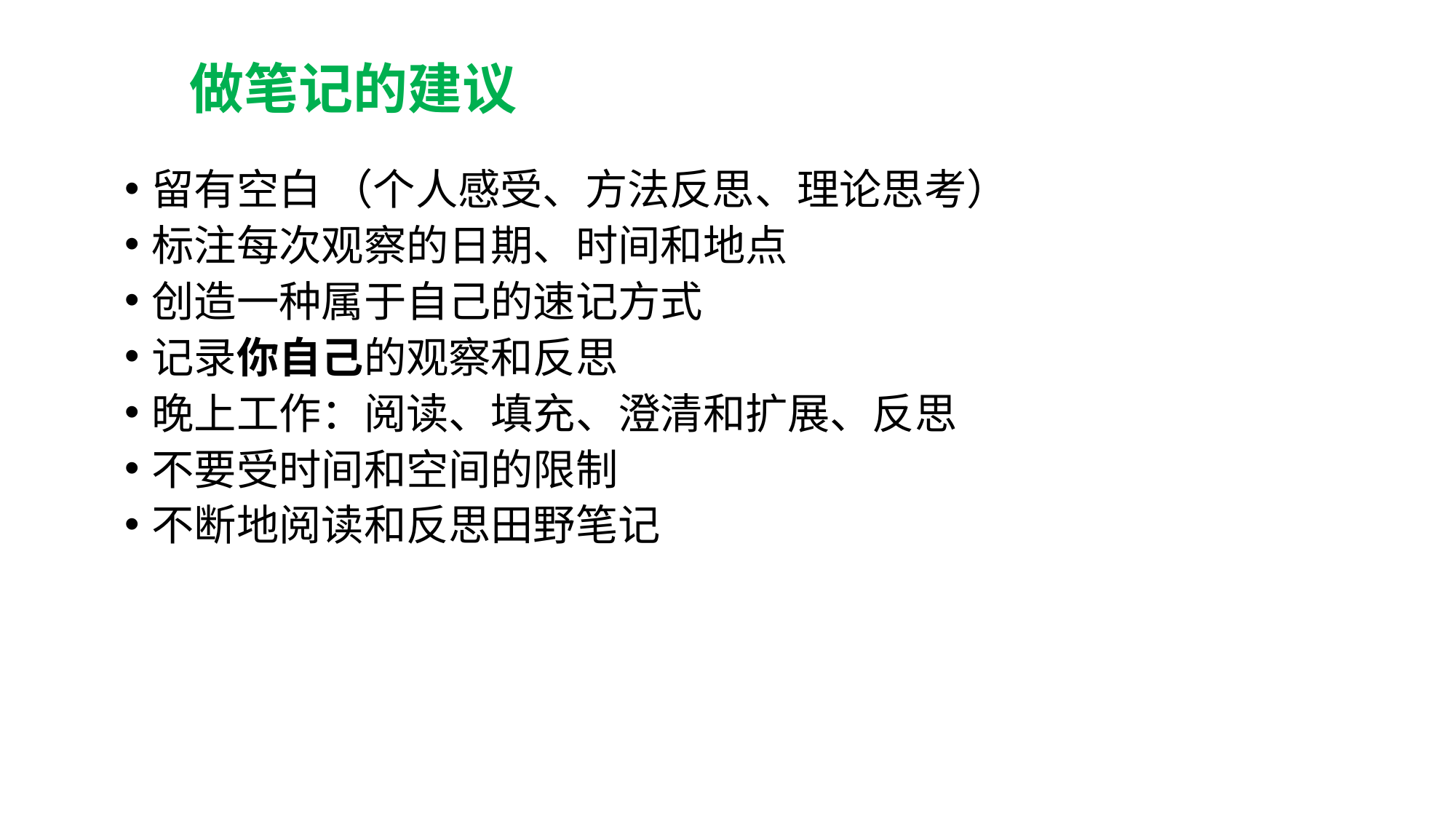

# 做笔记的建议
留有空白 （个人感受、方法反思、理论思考）
标注每次观察的日期、时间和地点
创造一种属于自己的速记方式
记录你自己的观察和反思
晚上工作：阅读、填充、澄清和扩展、反思
不要受时间和空间的限制
不断地阅读和反思田野笔记